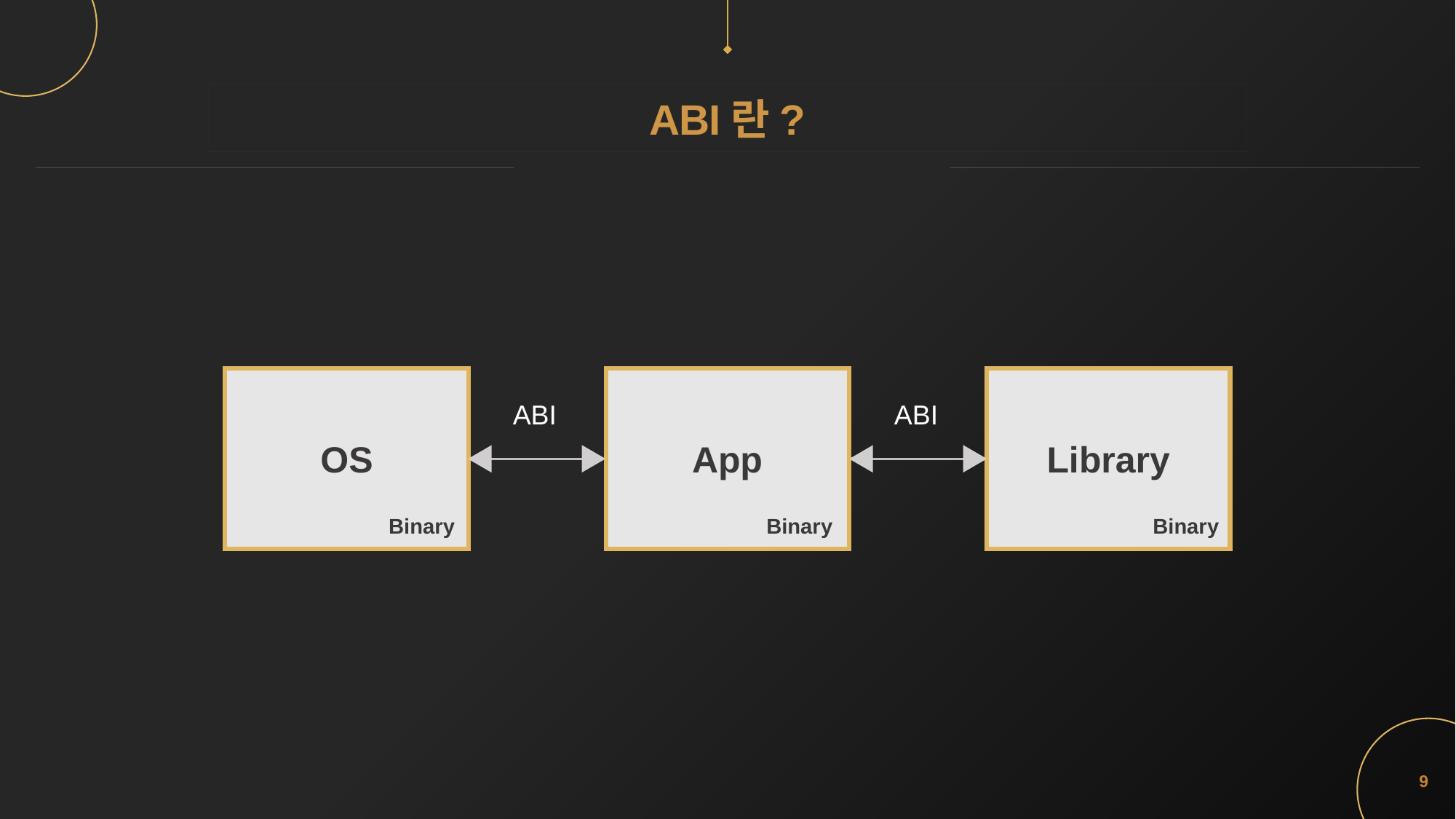

# ABI란?
레퍼런스                 |             게임 제작팀

ABI
ABI
OS
App
Library

Binary
Binary
Binary
9